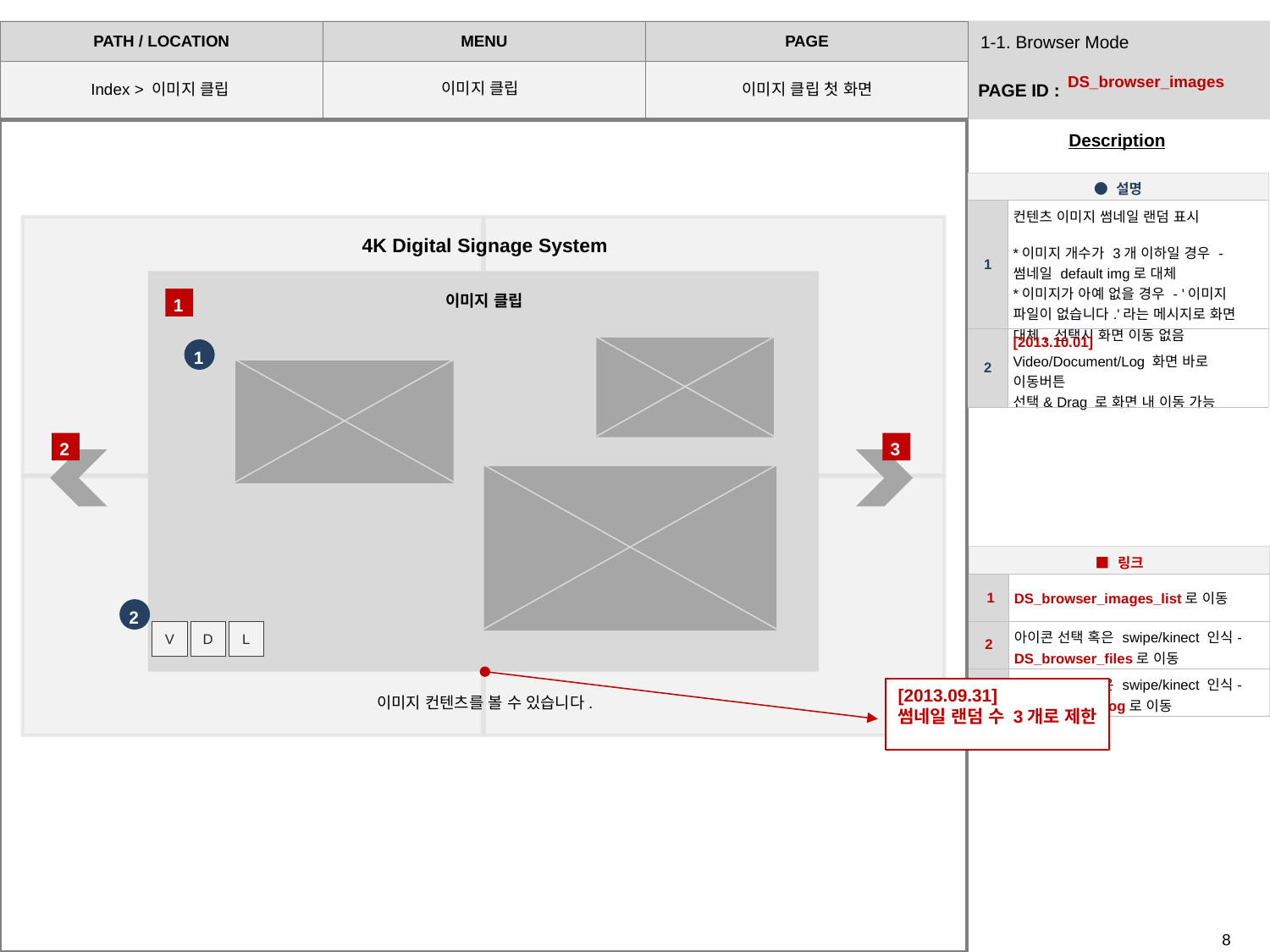

1-1. Browser Mode
DS_browser_images
이미지 클립
이미지 클립 첫 화면
Index > 이미지 클립
| ● 설명 |  |
| --- | --- |
| 1 | 컨텐츠 이미지 썸네일 랜덤 표시 \*이미지 개수가 3개 이하일 경우 - 썸네일 default img로 대체 \*이미지가 아예 없을 경우 - '이미지 파일이 없습니다.'라는 메시지로 화면 대체, 선택시 화면 이동 없음 |
| 2 | [2013.10.01] Video/Document/Log 화면 바로 이동버튼 선택& Drag 로 화면 내 이동 가능 |

4K Digital Signage System

1

이미지 클립
1

2

3

| ■ 링크 |  |
| --- | --- |
| 1 | DS\_browser\_images\_list로 이동 |
| 2 | 아이콘 선택 혹은 swipe/kinect 인식-DS\_browser\_files로 이동 |
| 3 | 아이콘 선택 혹은 swipe/kinect 인식-DS\_browser\_log로 이동 |
2

V
D
L
[2013.09.31]
썸네일 랜덤 수 3개로 제한

이미지 컨텐츠를 볼 수 있습니다.
8